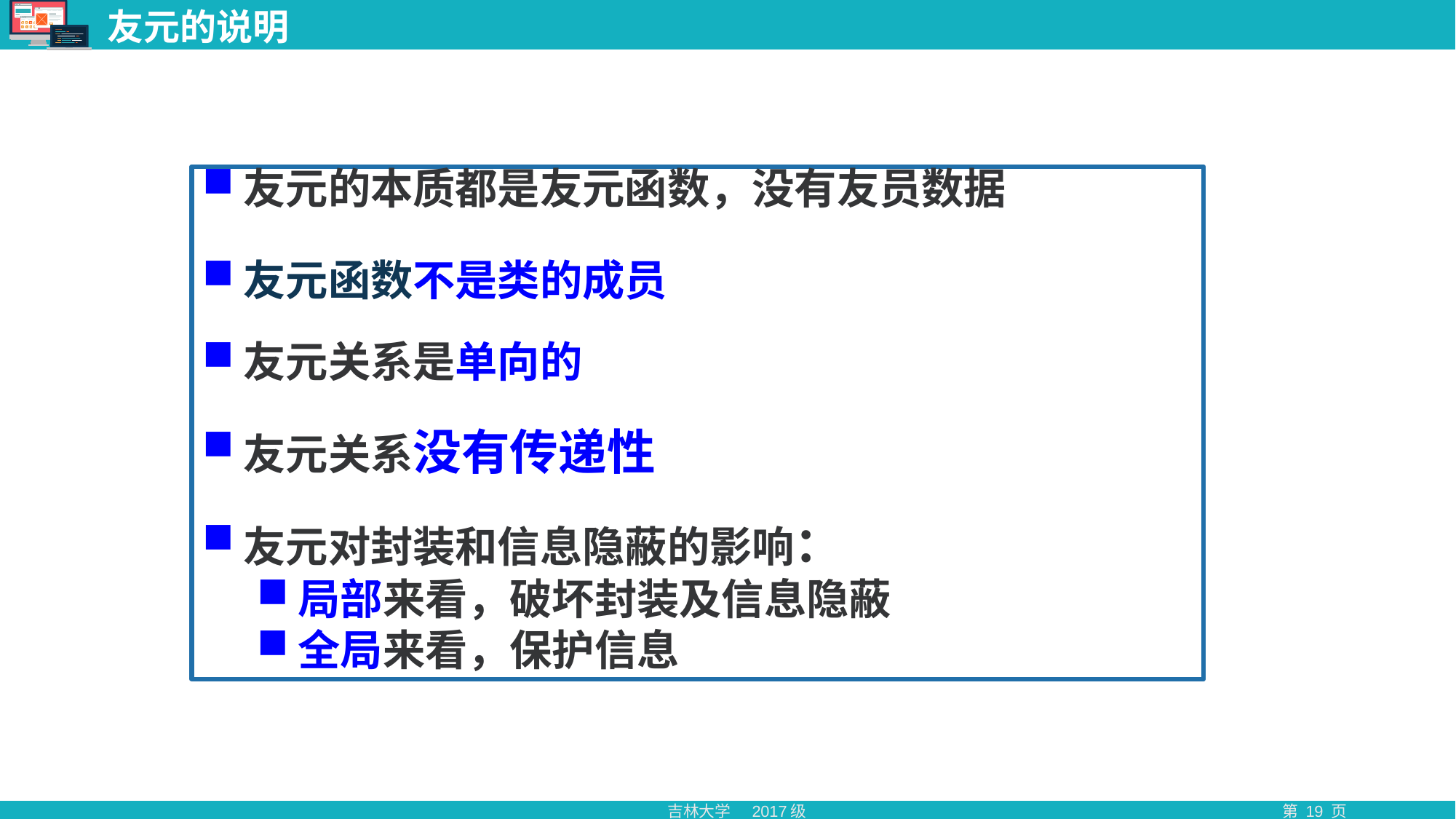

# 友元的说明
友元的本质都是友元函数，没有友员数据
友元函数不是类的成员
友元关系是单向的

友元关系没有传递性
友元对封装和信息隐蔽的影响：
局部来看，破坏封装及信息隐蔽
全局来看，保护信息